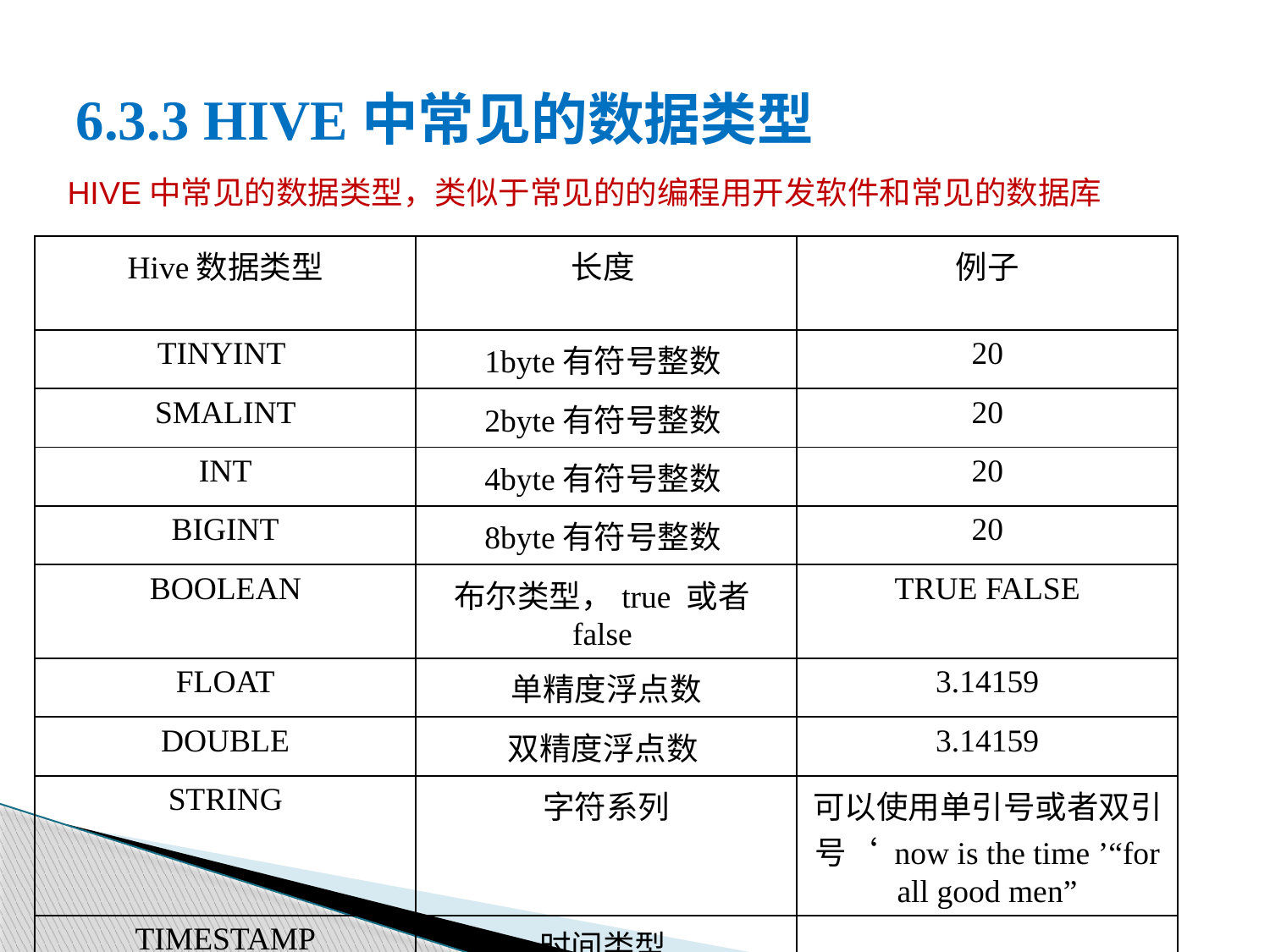

# 6.3.3 HIVE中常见的数据类型
HIVE中常见的数据类型，类似于常见的的编程用开发软件和常见的数据库
| Hive数据类型 | 长度 | 例子 |
| --- | --- | --- |
| TINYINT | 1byte有符号整数 | 20 |
| SMALINT | 2byte有符号整数 | 20 |
| INT | 4byte有符号整数 | 20 |
| BIGINT | 8byte有符号整数 | 20 |
| BOOLEAN | 布尔类型，true 或者false | TRUE FALSE |
| FLOAT | 单精度浮点数 | 3.14159 |
| DOUBLE | 双精度浮点数 | 3.14159 |
| STRING | 字符系列 | 可以使用单引号或者双引号‘ now is the time ’“for all good men” |
| TIMESTAMP | 时间类型 |  |